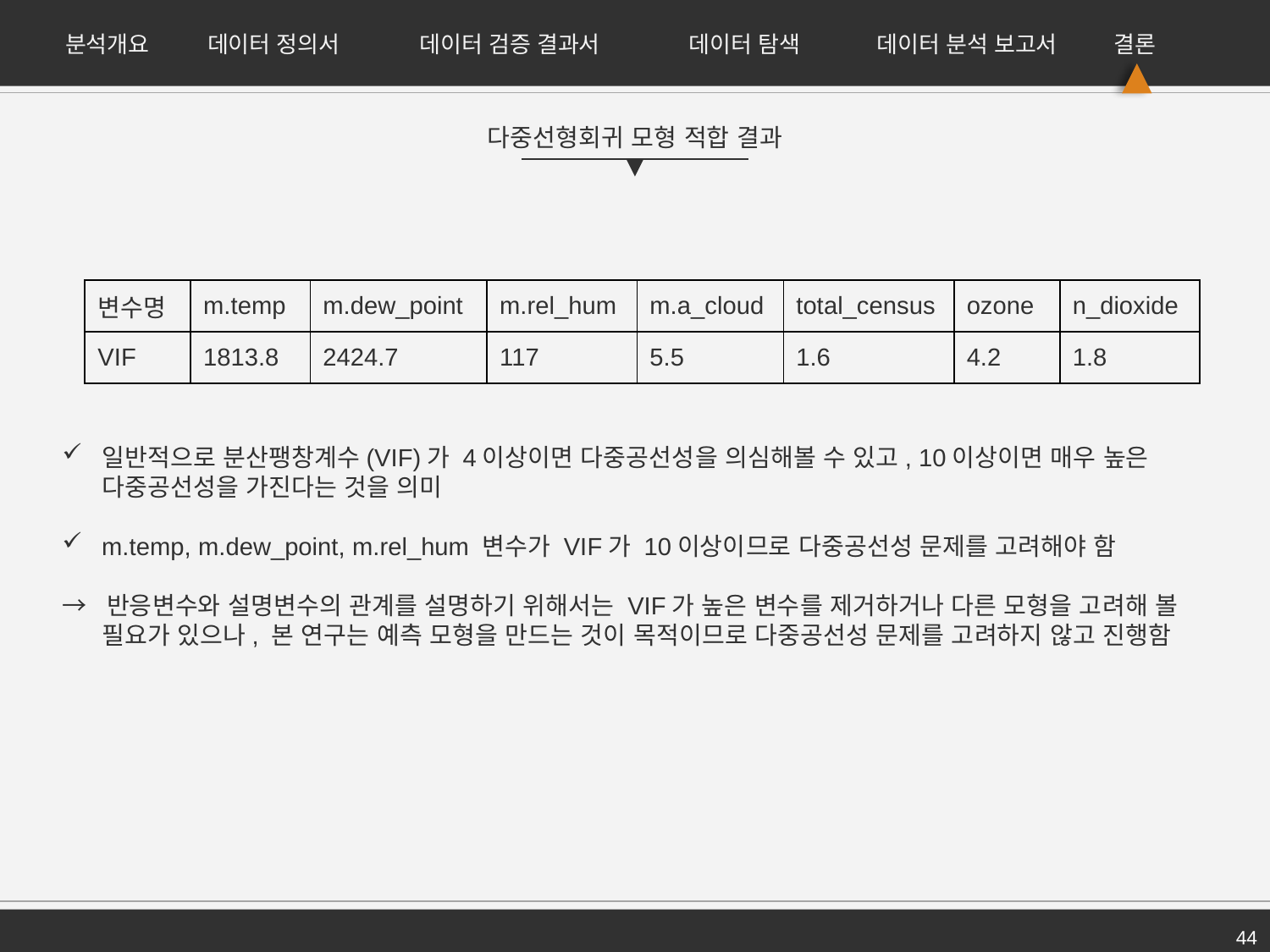

분석개요
데이터 정의서
데이터 검증 결과서
데이터 탐색
데이터 분석 보고서
결론

다중선형회귀 모형 적합 결과

| 변수명 | m.temp | m.dew\_point | m.rel\_hum | m.a\_cloud | total\_census | ozone | n\_dioxide |
| --- | --- | --- | --- | --- | --- | --- | --- |
| VIF | 1813.8 | 2424.7 | 117 | 5.5 | 1.6 | 4.2 | 1.8 |
일반적으로 분산팽창계수(VIF)가 4이상이면 다중공선성을 의심해볼 수 있고, 10이상이면 매우 높은 다중공선성을 가진다는 것을 의미

m.temp, m.dew_point, m.rel_hum 변수가 VIF가 10이상이므로 다중공선성 문제를 고려해야 함

→  반응변수와 설명변수의 관계를 설명하기 위해서는 VIF가 높은 변수를 제거하거나 다른 모형을 고려해 볼 필요가 있으나, 본 연구는 예측 모형을 만드는 것이 목적이므로 다중공선성 문제를 고려하지 않고 진행함

44